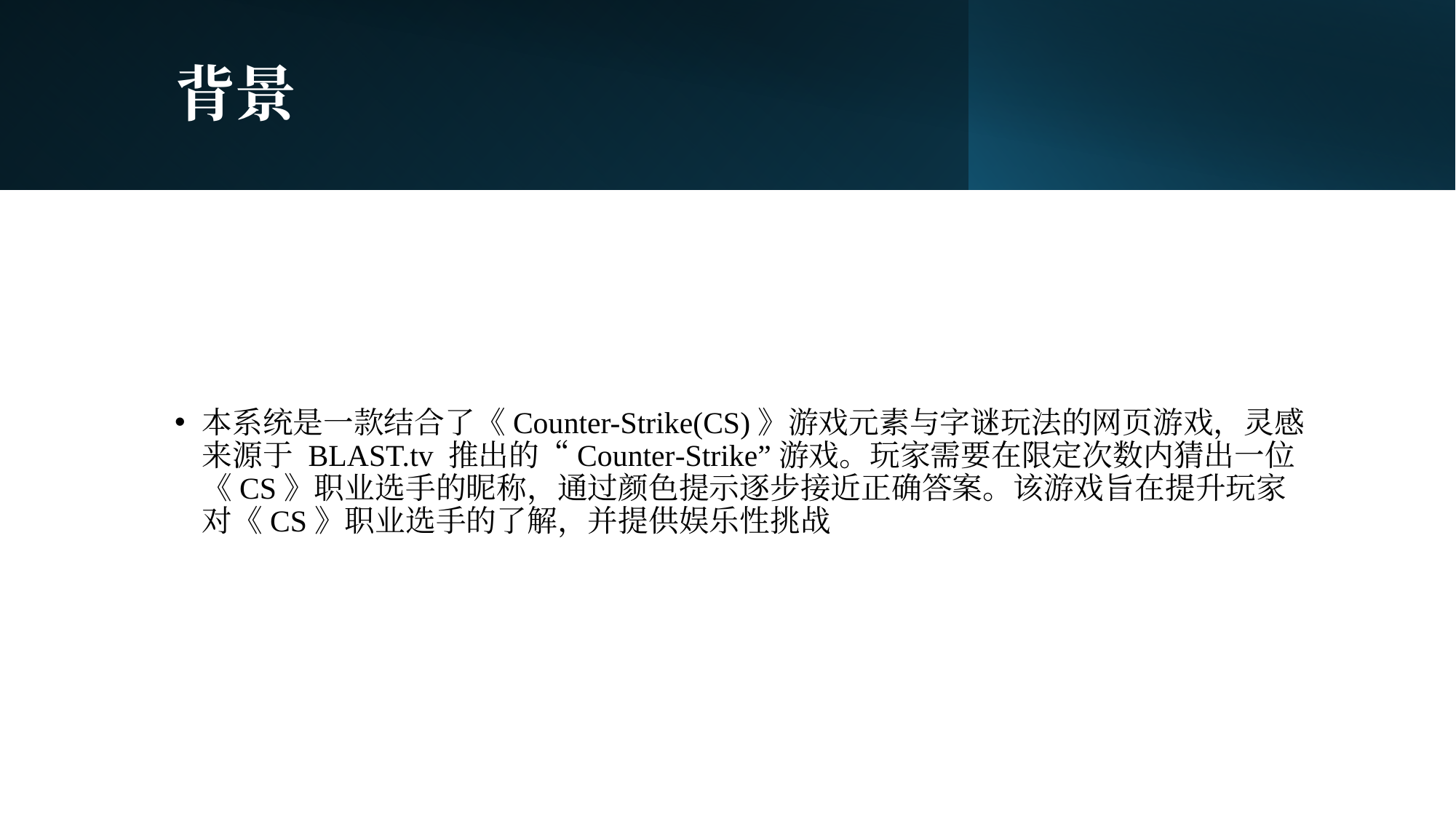

# 背景
本系统是一款结合了《Counter-Strike(CS)》游戏元素与字谜玩法的网页游戏，灵感来源于 BLAST.tv 推出的“Counter‑Strike”游戏。玩家需要在限定次数内猜出一位《CS》职业选手的昵称，通过颜色提示逐步接近正确答案。该游戏旨在提升玩家对《CS》职业选手的了解，并提供娱乐性挑战